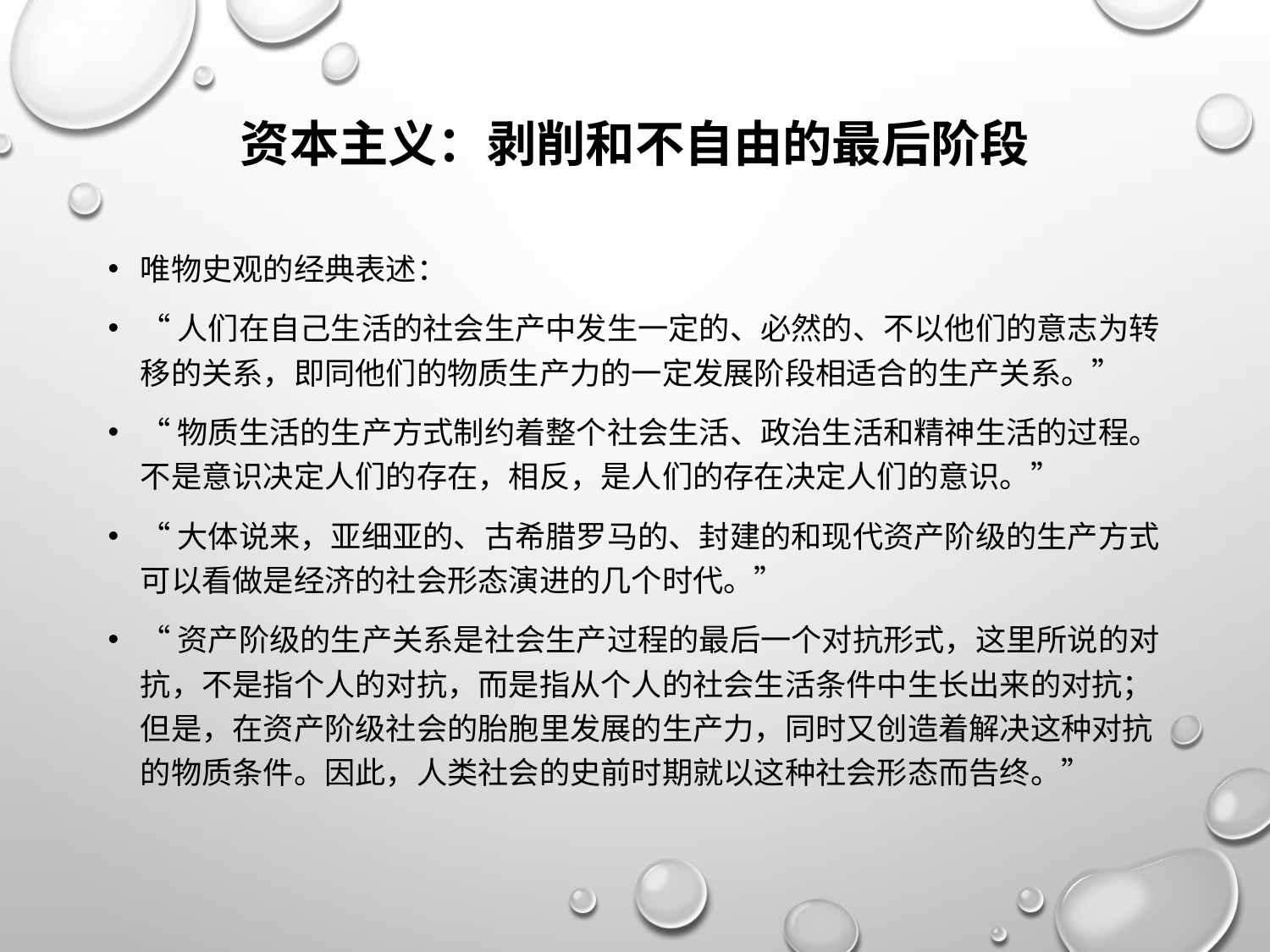

# 资本主义：剥削和不自由的最后阶段
唯物史观的经典表述：
“人们在自己生活的社会生产中发生一定的、必然的、不以他们的意志为转移的关系，即同他们的物质生产力的一定发展阶段相适合的生产关系。”
“物质生活的生产方式制约着整个社会生活、政治生活和精神生活的过程。不是意识决定人们的存在，相反，是人们的存在决定人们的意识。”
“大体说来，亚细亚的、古希腊罗马的、封建的和现代资产阶级的生产方式可以看做是经济的社会形态演进的几个时代。”
“资产阶级的生产关系是社会生产过程的最后一个对抗形式，这里所说的对抗，不是指个人的对抗，而是指从个人的社会生活条件中生长出来的对抗；但是，在资产阶级社会的胎胞里发展的生产力，同时又创造着解决这种对抗的物质条件。因此，人类社会的史前时期就以这种社会形态而告终。”